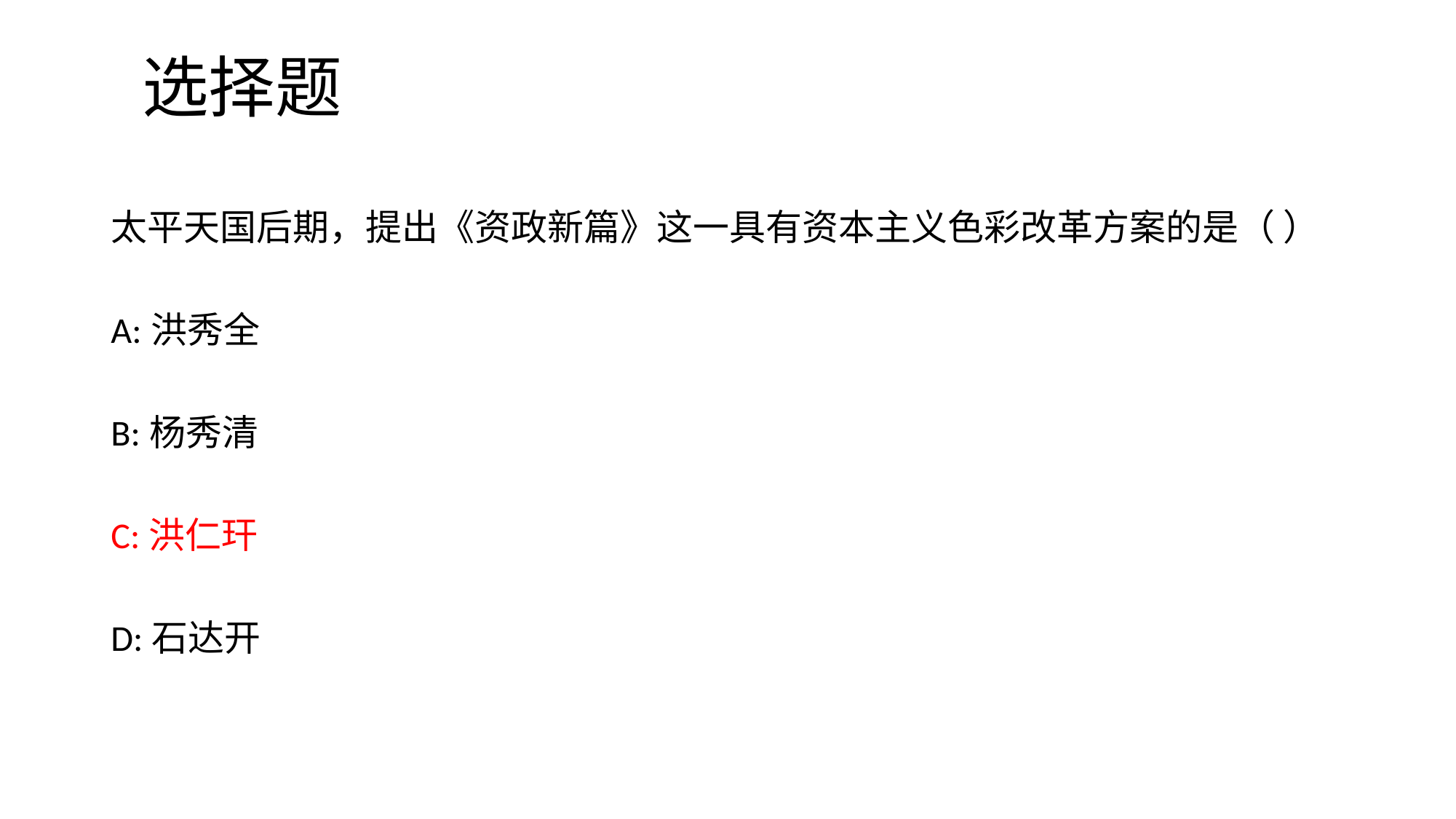

# 选择题
太平天国后期，提出《资政新篇》这一具有资本主义色彩改革方案的是（ ）
A:洪秀全
B:杨秀清
C:洪仁玕
D:石达开